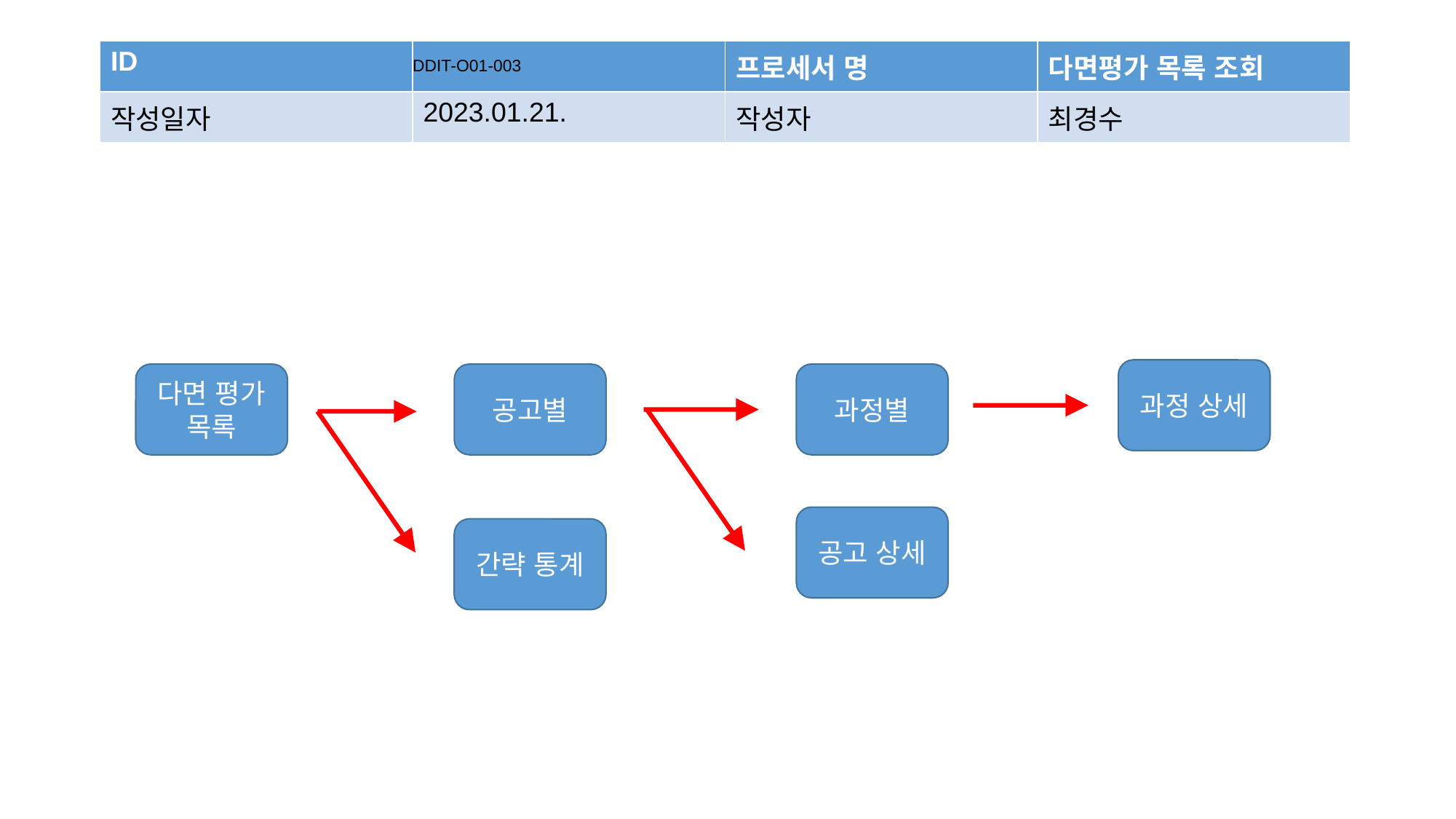

| ID | DDIT-O01-003 | 프로세서 명 | 다면평가 목록 조회 |
| --- | --- | --- | --- |
| 작성일자 | 2023.01.21. | 작성자 | 최경수 |
과정 상세
다면 평가
목록
공고별
과정별
공고 상세
간략 통계